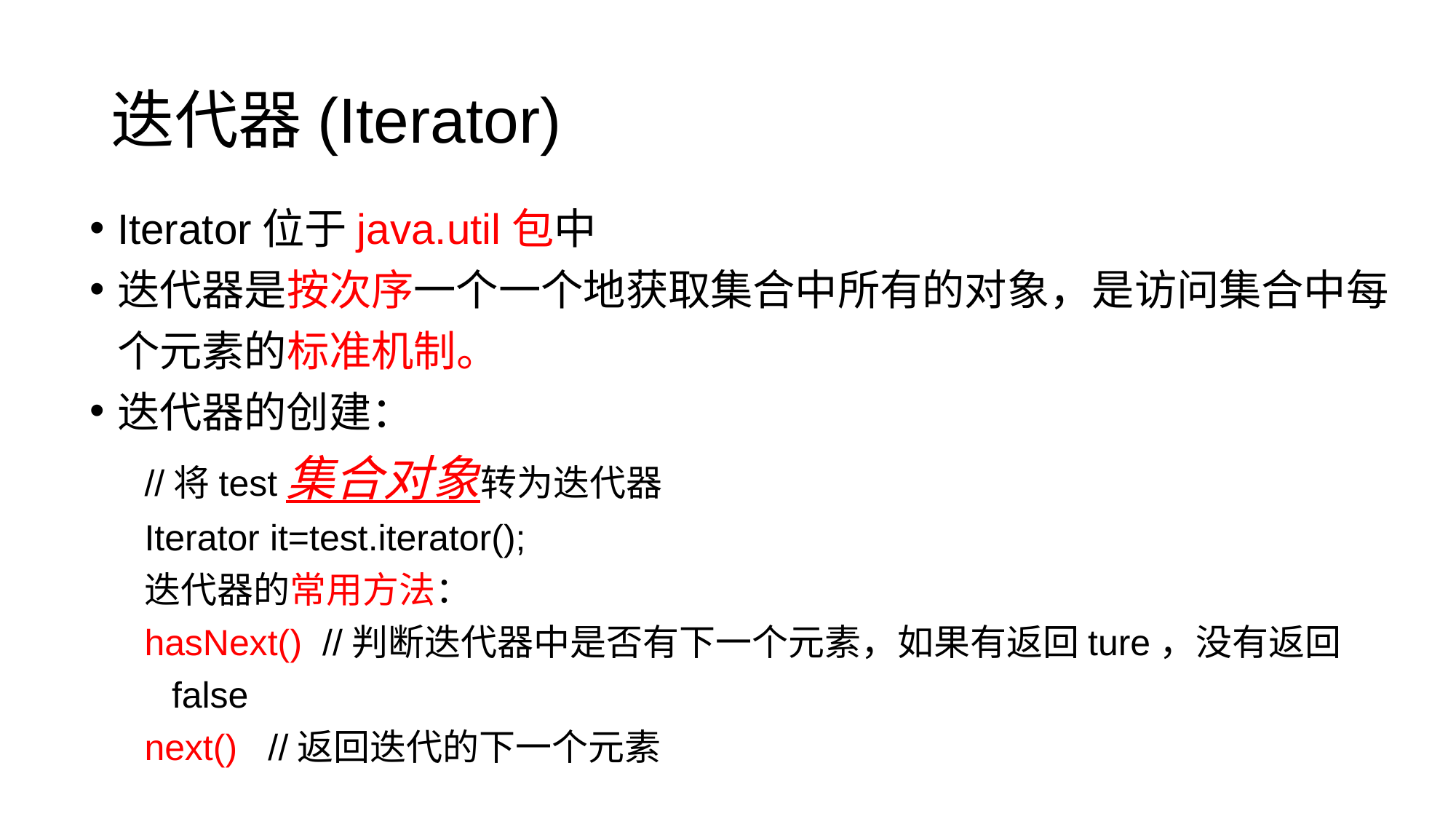

# 迭代器(Iterator)
Iterator位于java.util包中
迭代器是按次序一个一个地获取集合中所有的对象，是访问集合中每个元素的标准机制。
迭代器的创建：
//将test集合对象转为迭代器
Iterator it=test.iterator();
迭代器的常用方法：
hasNext()  //判断迭代器中是否有下一个元素，如果有返回ture，没有返回false
next()   //返回迭代的下一个元素